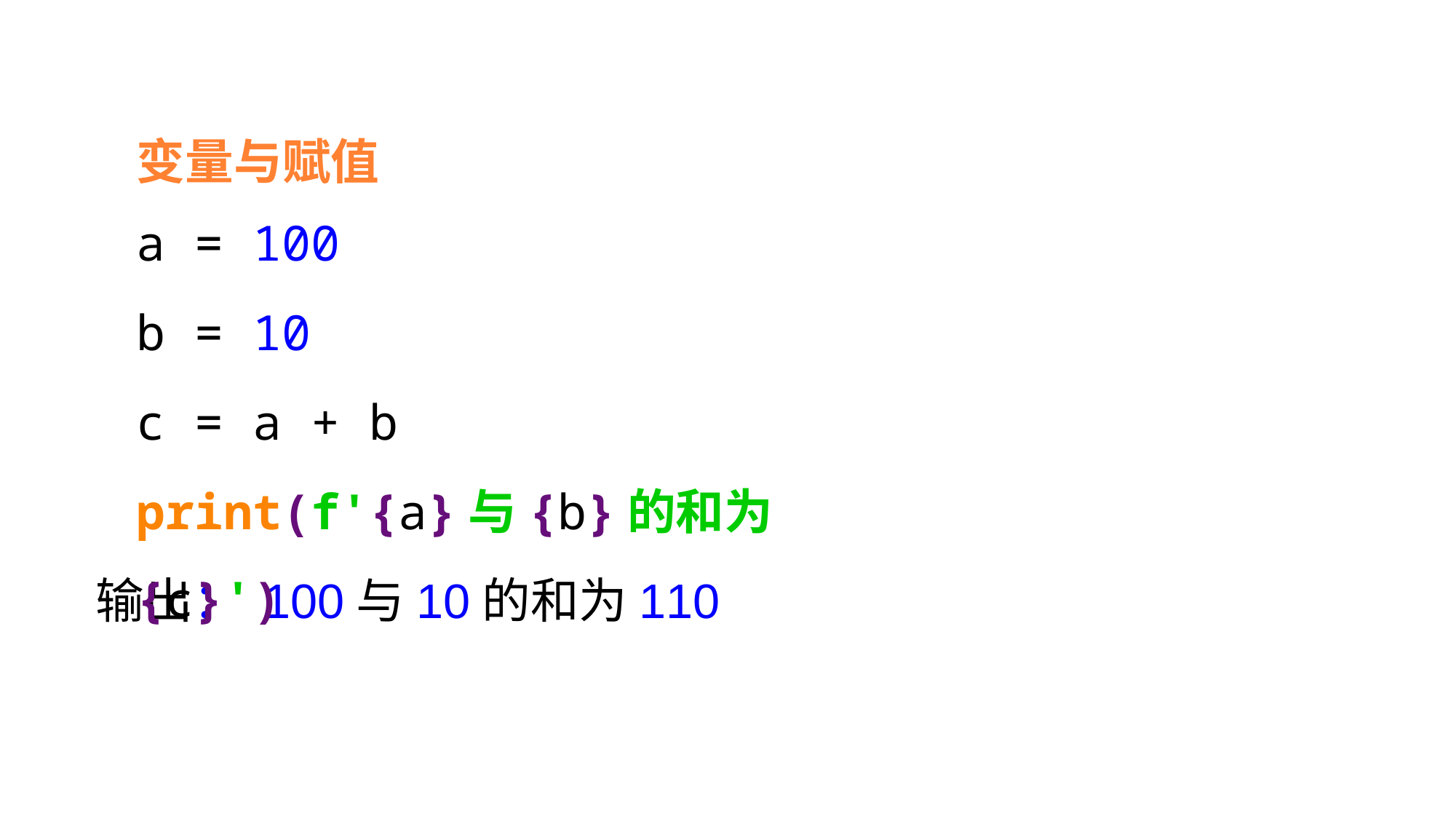

变量与赋值
a = 100
b = 10
c = a + b
print(f'{a}与{b}的和为{c}')
输出： 100与10的和为110